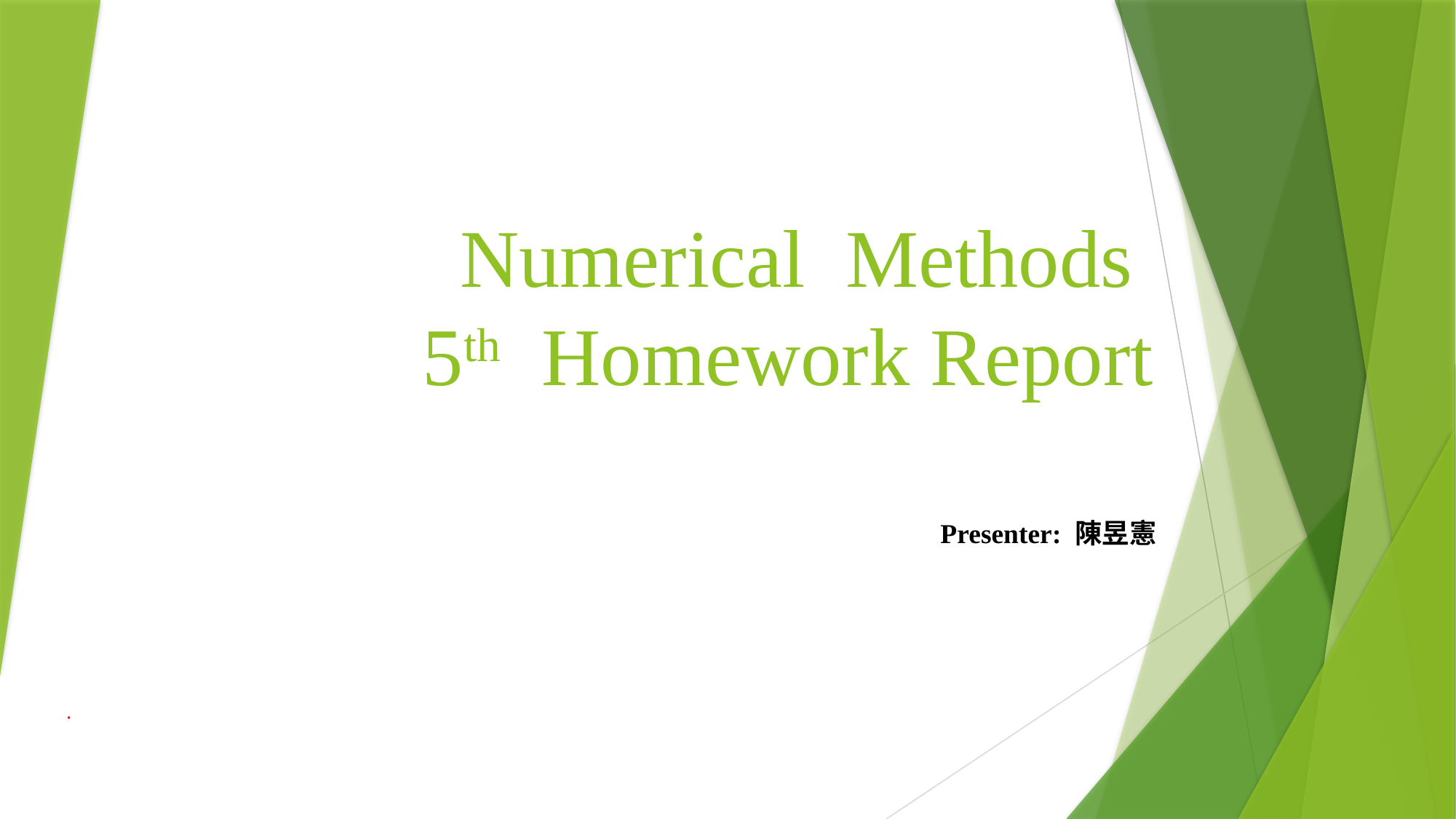

# Numerical  Methods 5th  Homework Report
Presenter: 陳昱憲
.